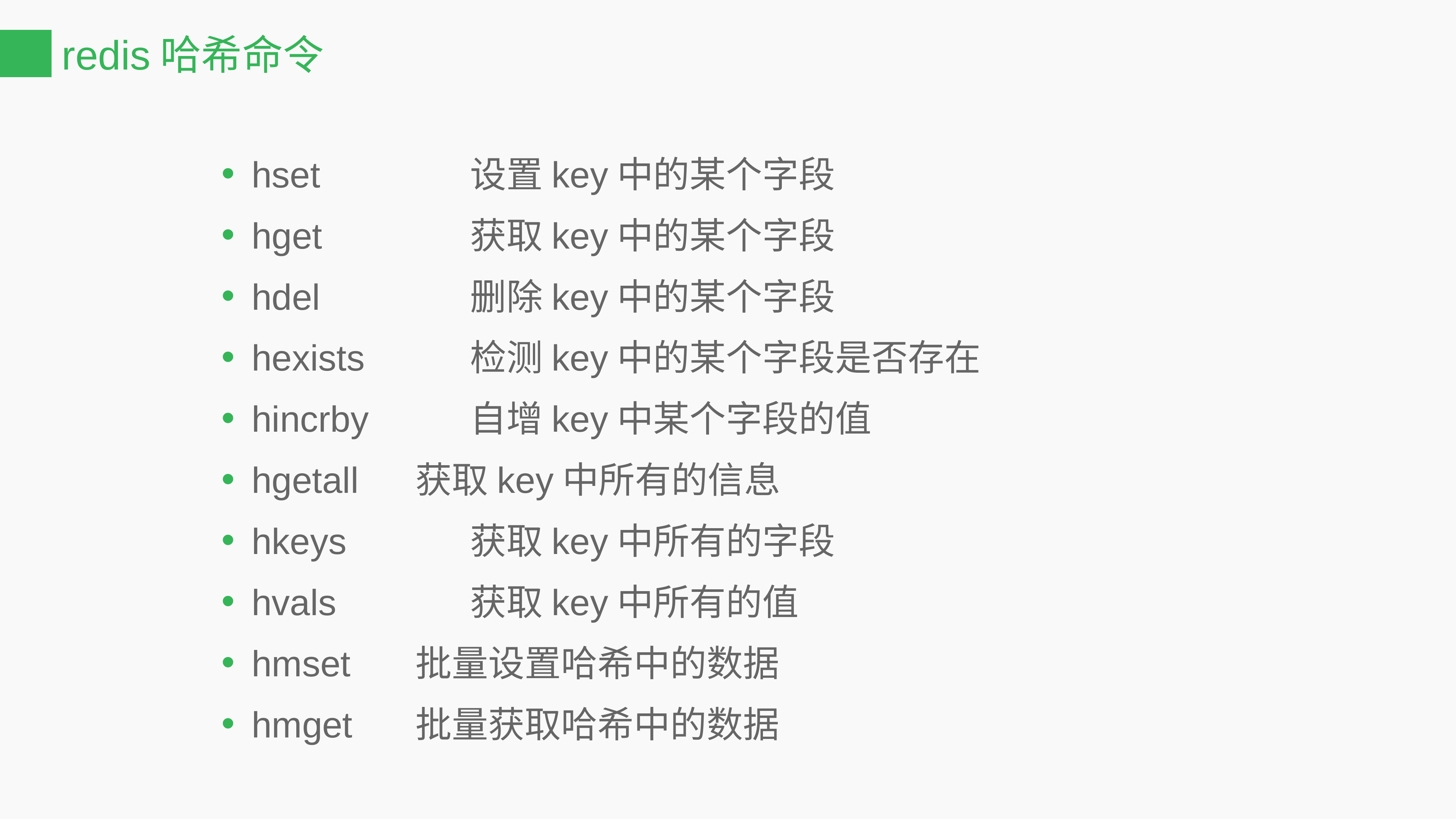

# redis哈希命令
hset			设置key中的某个字段
hget			获取key中的某个字段
hdel			删除key中的某个字段
hexists		检测key中的某个字段是否存在
hincrby		自增key中某个字段的值
hgetall		获取key中所有的信息
hkeys			获取key中所有的字段
hvals			获取key中所有的值
hmset		批量设置哈希中的数据
hmget		批量获取哈希中的数据